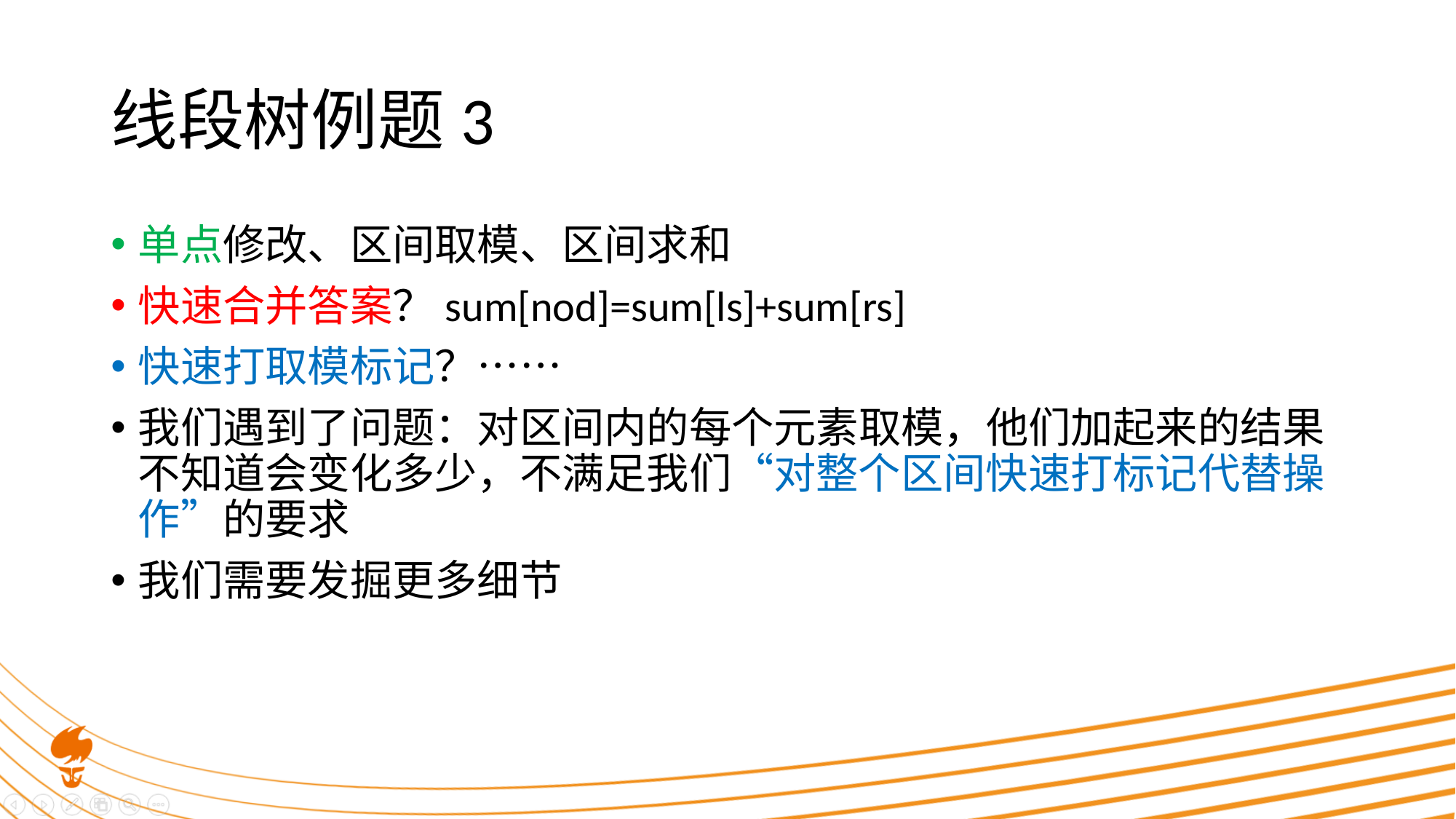

# 线段树例题3
单点修改、区间取模、区间求和
快速合并答案？sum[nod]=sum[ls]+sum[rs]
快速打取模标记？……
我们遇到了问题：对区间内的每个元素取模，他们加起来的结果不知道会变化多少，不满足我们“对整个区间快速打标记代替操作”的要求
我们需要发掘更多细节